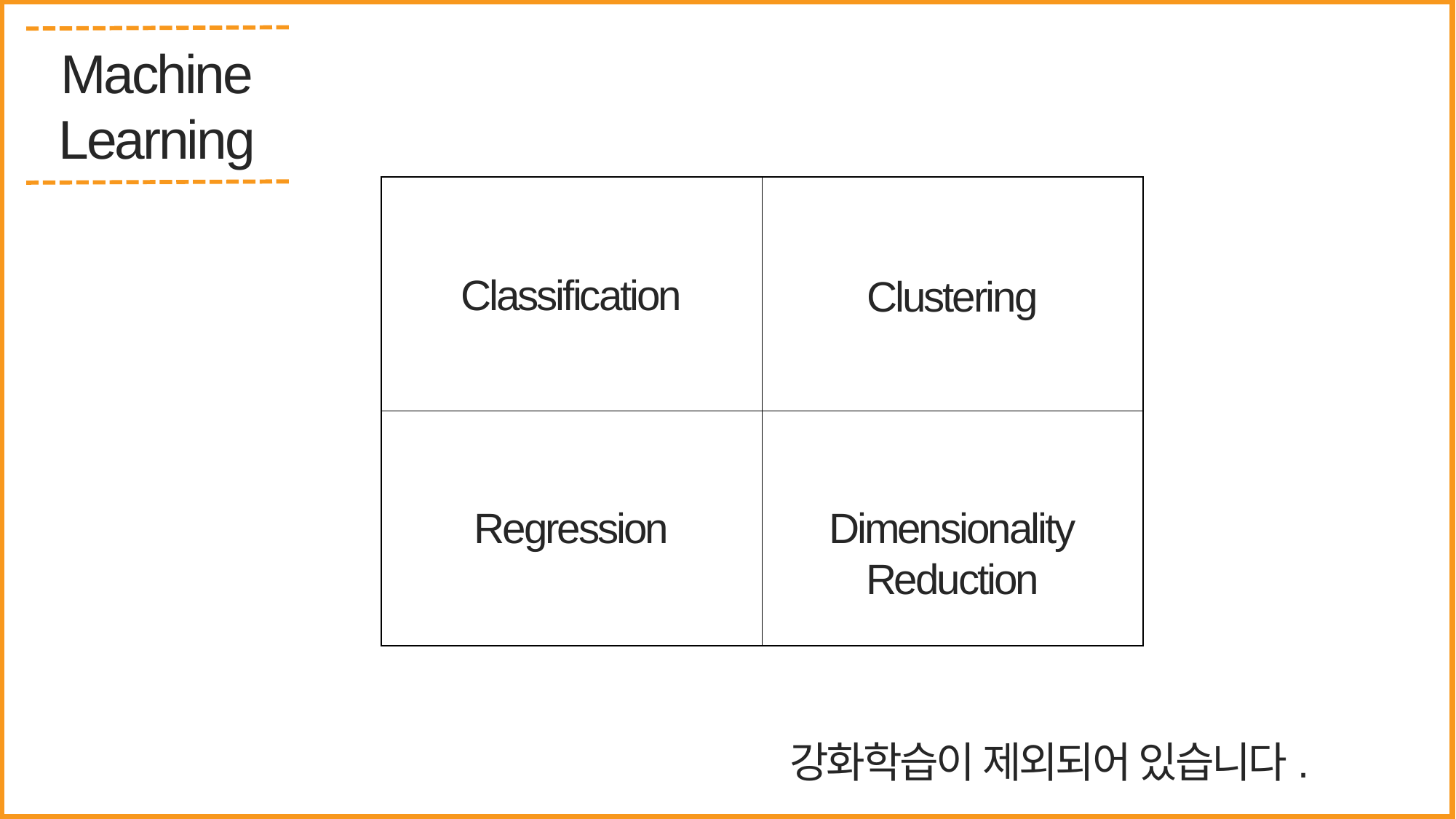

Machine
Learning

Classification
Clustering
Regression
Dimensionality
Reduction
강화학습이 제외되어 있습니다.